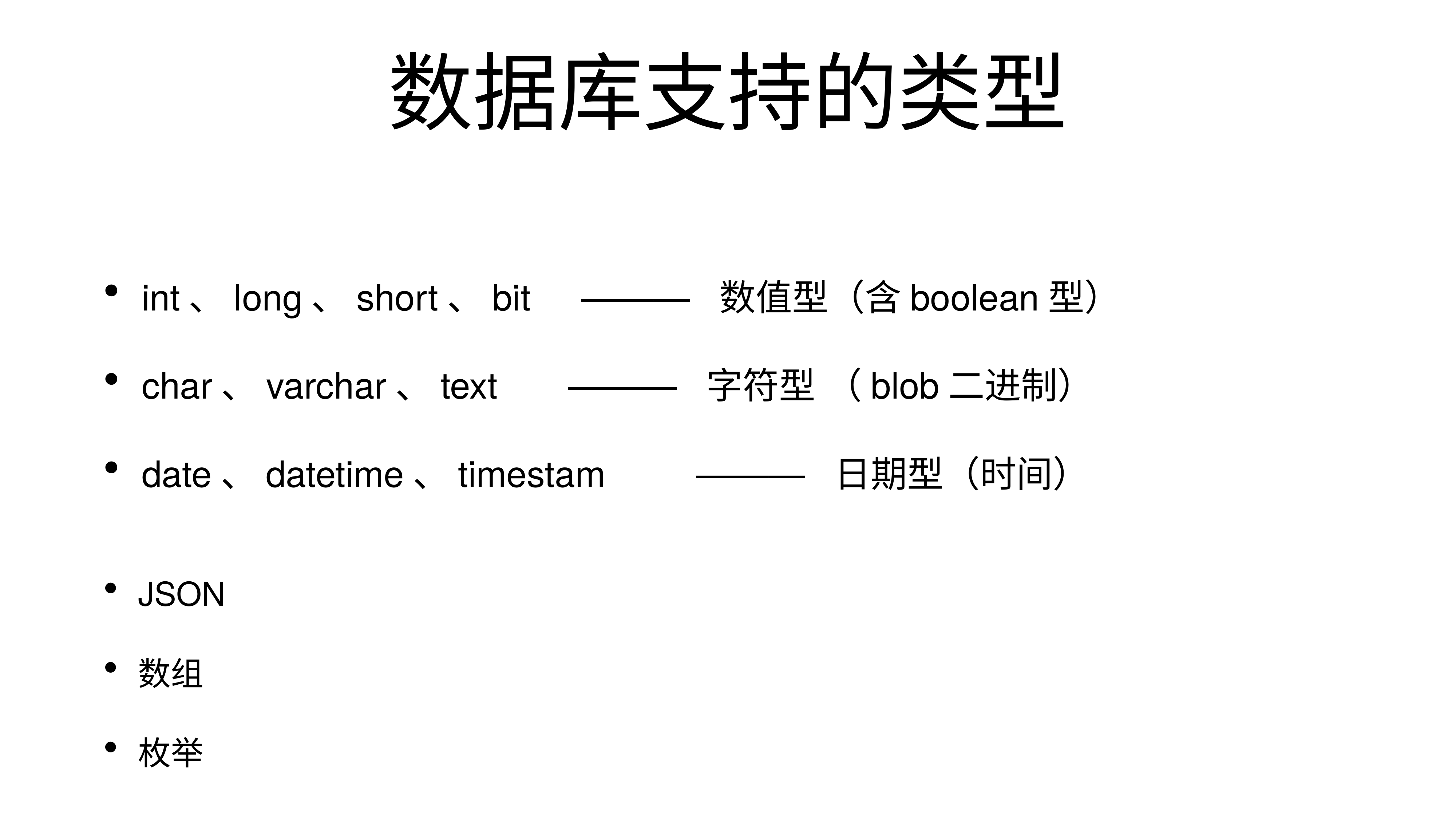

# 数据库支持的类型
int、long、short、bit     ———  数值型（含boolean型）
char、varchar、text       ———  字符型 （blob二进制）
date、datetime、timestam         ———  日期型（时间）
JSON
数组
枚举